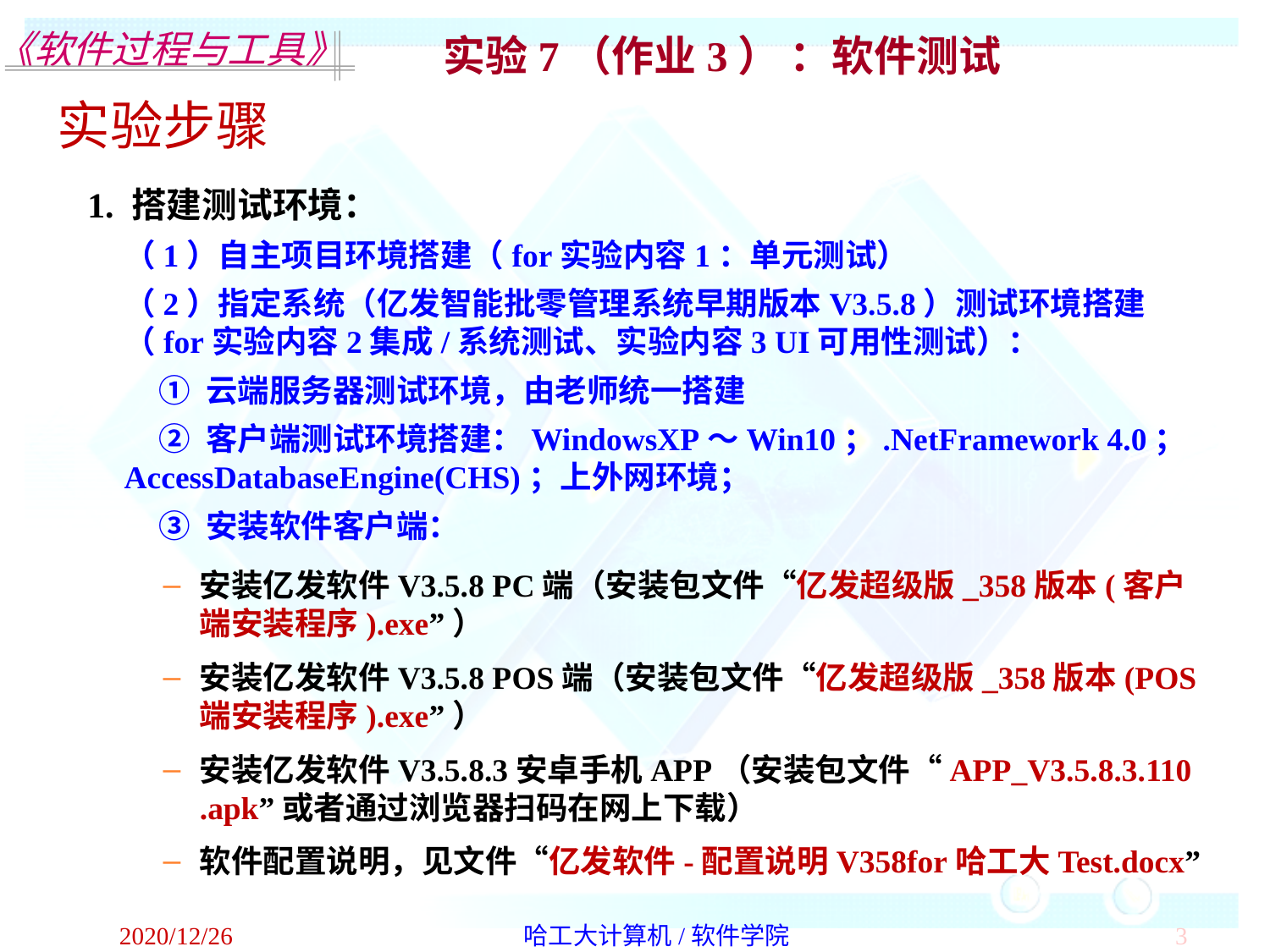

实验7（作业3） ：软件测试
实验步骤
1. 搭建测试环境：
    （1）自主项目环境搭建（for实验内容1：单元测试）
    （2）指定系统（亿发智能批零管理系统早期版本V3.5.8）测试环境搭建（for实验内容2集成/系统测试、实验内容3 UI可用性测试）：
          ① 云端服务器测试环境，由老师统一搭建
          ② 客户端测试环境搭建：WindowsXP～Win10；.NetFramework 4.0；AccessDatabaseEngine(CHS)；上外网环境；
          ③ 安装软件客户端：
安装亿发软件V3.5.8 PC端（安装包文件“亿发超级版_358版本(客户端安装程序).exe”）
安装亿发软件V3.5.8 POS端（安装包文件“亿发超级版_358版本(POS端安装程序).exe”）
安装亿发软件V3.5.8.3安卓手机APP（安装包文件“APP_V3.5.8.3.110
.apk”或者通过浏览器扫码在网上下载）
软件配置说明，见文件“亿发软件-配置说明V358for哈工大Test.docx”